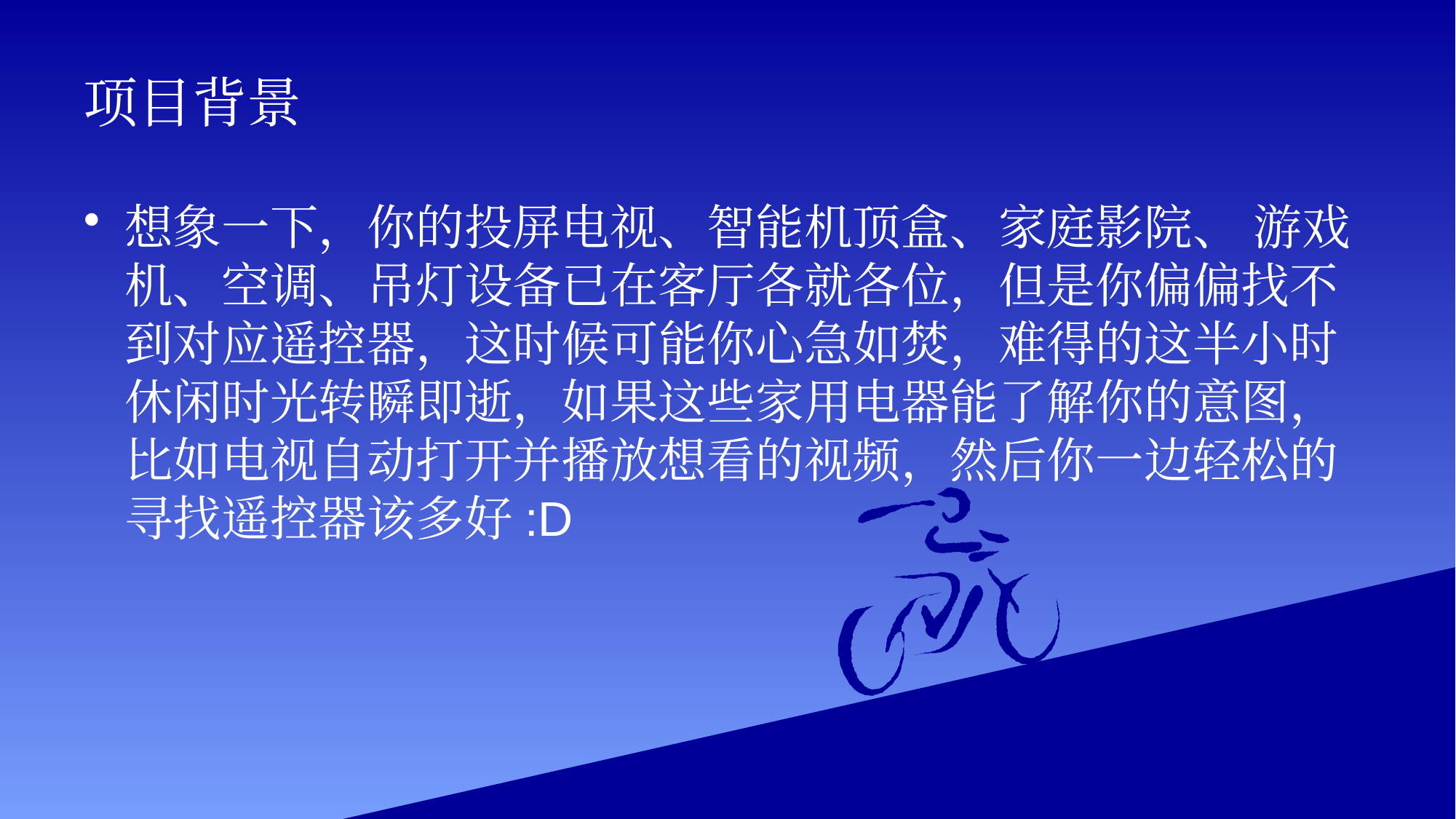

# 项目背景
想象一下，你的投屏电视、智能机顶盒、家庭影院、 游戏机、空调、吊灯设备已在客厅各就各位，但是你偏偏找不到对应遥控器，这时候可能你心急如焚，难得的这半小时休闲时光转瞬即逝，如果这些家用电器能了解你的意图，比如电视自动打开并播放想看的视频，然后你一边轻松的寻找遥控器该多好:D